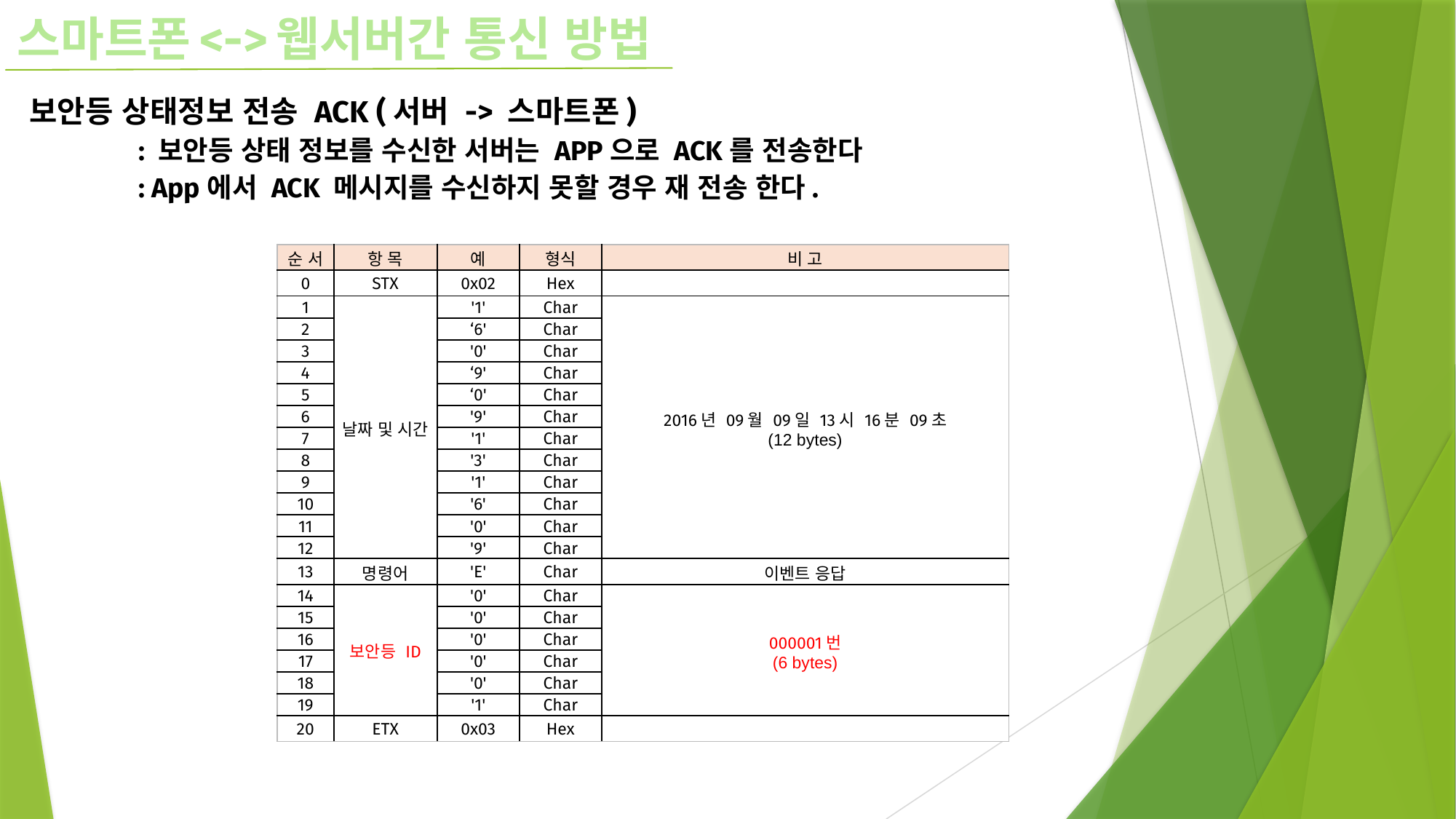

스마트폰<->웹서버간 통신 방법
보안등 상태정보 전송 ACK (서버 -> 스마트폰)
: 보안등 상태 정보를 수신한 서버는 APP으로 ACK를 전송한다
: App에서 ACK 메시지를 수신하지 못할 경우 재 전송 한다.
| 순 서 | 항 목 | 예 | 형식 | 비 고 |
| --- | --- | --- | --- | --- |
| 0 | STX | 0x02 | Hex |  |
| 1 | 날짜 및 시간 | '1' | Char | 2016년 09월 09일 13시 16분 09초 (12 bytes) |
| 2 |  | ‘6' | Char |  |
| 3 |  | '0' | Char |  |
| 4 |  | ‘9' | Char |  |
| 5 |  | ‘0' | Char |  |
| 6 |  | '9' | Char |  |
| 7 |  | '1' | Char |  |
| 8 |  | '3' | Char |  |
| 9 |  | '1' | Char |  |
| 10 |  | '6' | Char |  |
| 11 |  | '0' | Char |  |
| 12 |  | '9' | Char |  |
| 13 | 명령어 | 'E' | Char | 이벤트 응답 |
| 14 | 보안등 ID | '0' | Char | 000001번 (6 bytes) |
| 15 |  | '0' | Char |  |
| 16 |  | '0' | Char |  |
| 17 |  | '0' | Char |  |
| 18 |  | '0' | Char |  |
| 19 |  | '1' | Char |  |
| 20 | ETX | 0x03 | Hex |  |